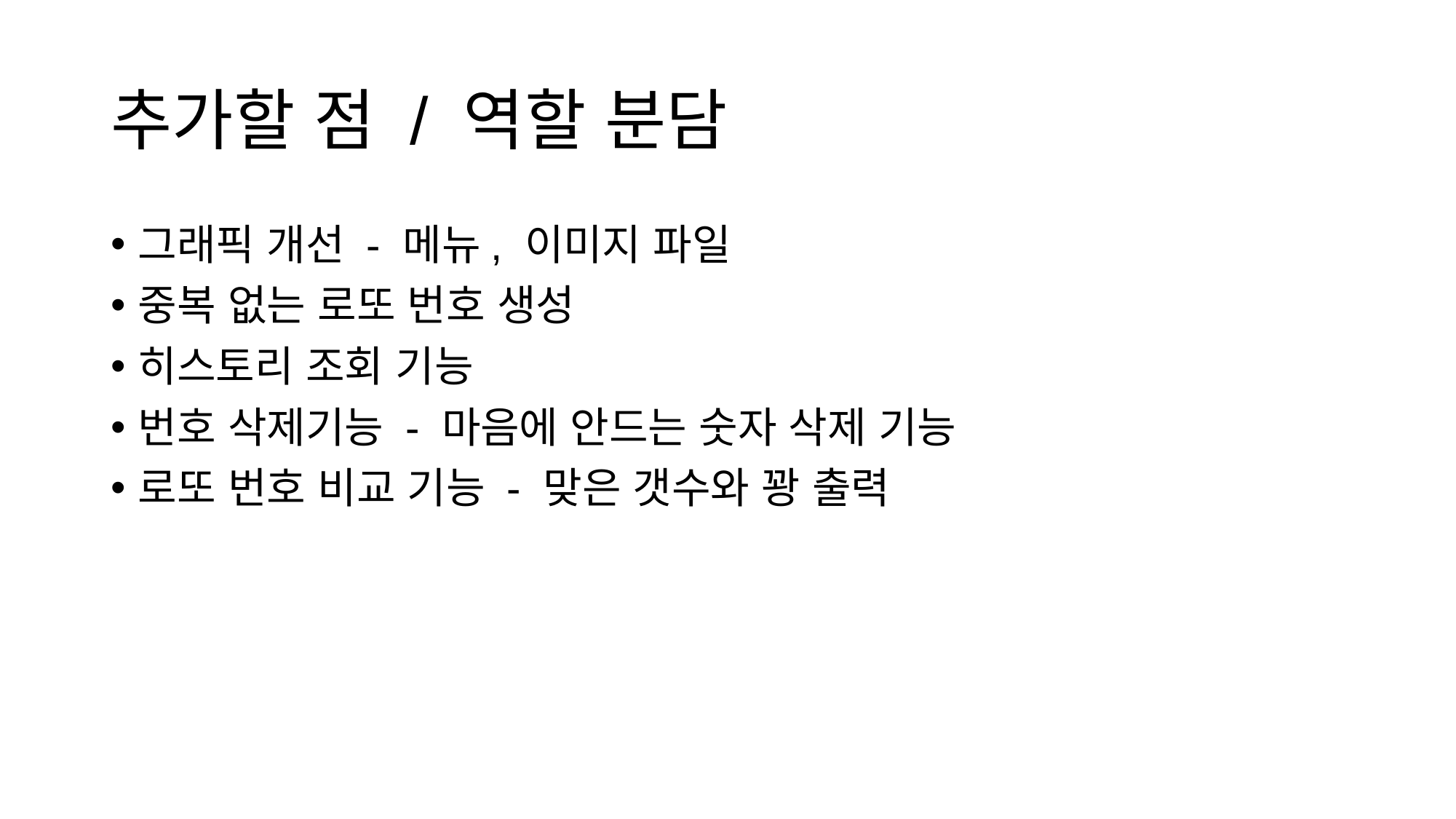

# 추가할 점 / 역할 분담
그래픽 개선 - 메뉴, 이미지 파일
중복 없는 로또 번호 생성
히스토리 조회 기능
번호 삭제기능 - 마음에 안드는 숫자 삭제 기능
로또 번호 비교 기능 - 맞은 갯수와 꽝 출력